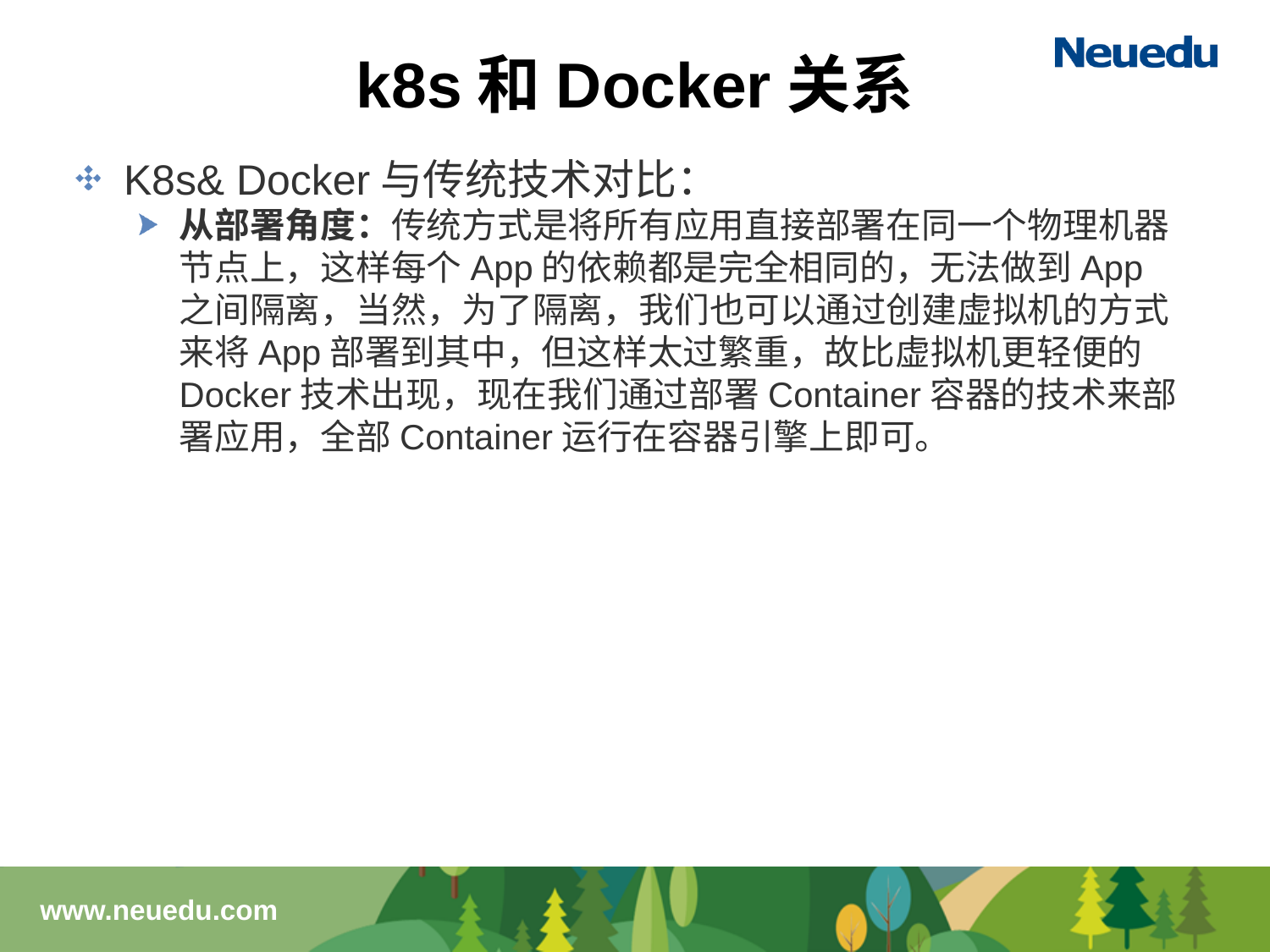

# k8s和Docker关系
K8s& Docker与传统技术对比：
从部署角度：传统方式是将所有应用直接部署在同一个物理机器节点上，这样每个App的依赖都是完全相同的，无法做到App之间隔离，当然，为了隔离，我们也可以通过创建虚拟机的方式来将App部署到其中，但这样太过繁重，故比虚拟机更轻便的Docker技术出现，现在我们通过部署Container容器的技术来部署应用，全部Container运行在容器引擎上即可。